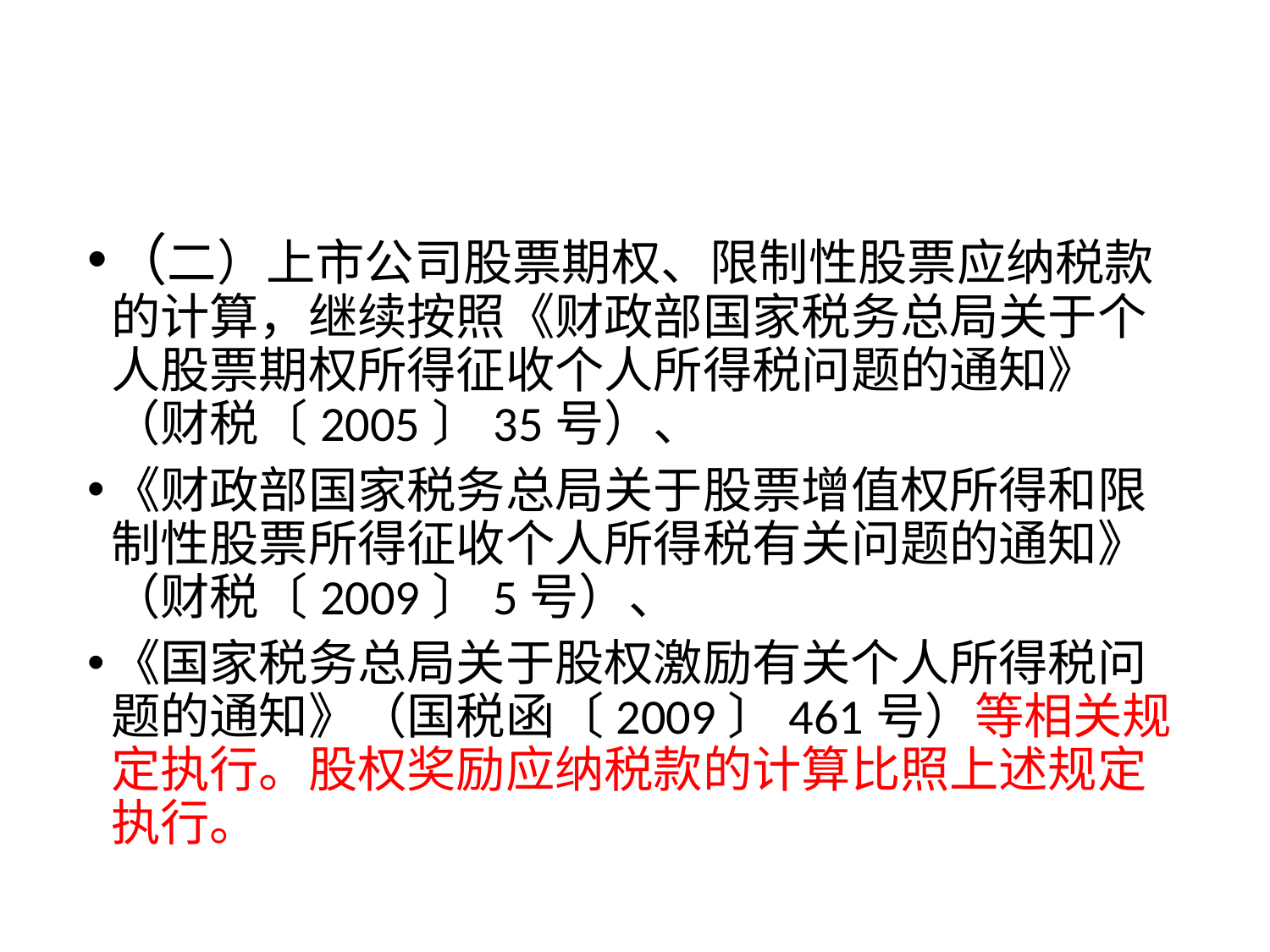

#
（二）上市公司股票期权、限制性股票应纳税款的计算，继续按照《财政部国家税务总局关于个人股票期权所得征收个人所得税问题的通知》（财税〔2005〕35号）、
《财政部国家税务总局关于股票增值权所得和限制性股票所得征收个人所得税有关问题的通知》（财税〔2009〕5号）、
《国家税务总局关于股权激励有关个人所得税问题的通知》（国税函〔2009〕461号）等相关规定执行。股权奖励应纳税款的计算比照上述规定执行。